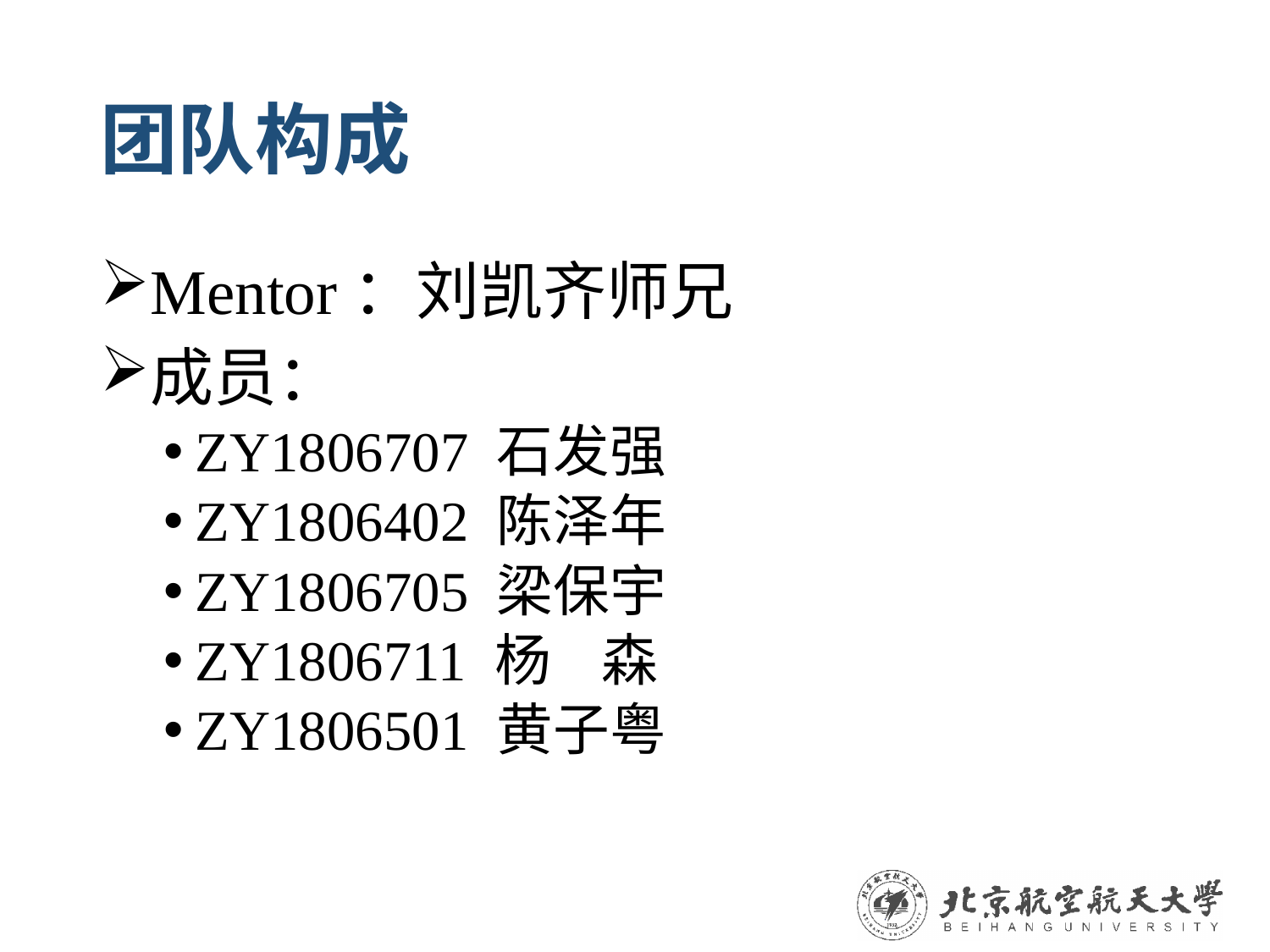

# 团队构成
Mentor：刘凯齐师兄
成员：
ZY1806707 石发强
ZY1806402 陈泽年
ZY1806705 梁保宇
ZY1806711 杨    森
ZY1806501 黄子粤